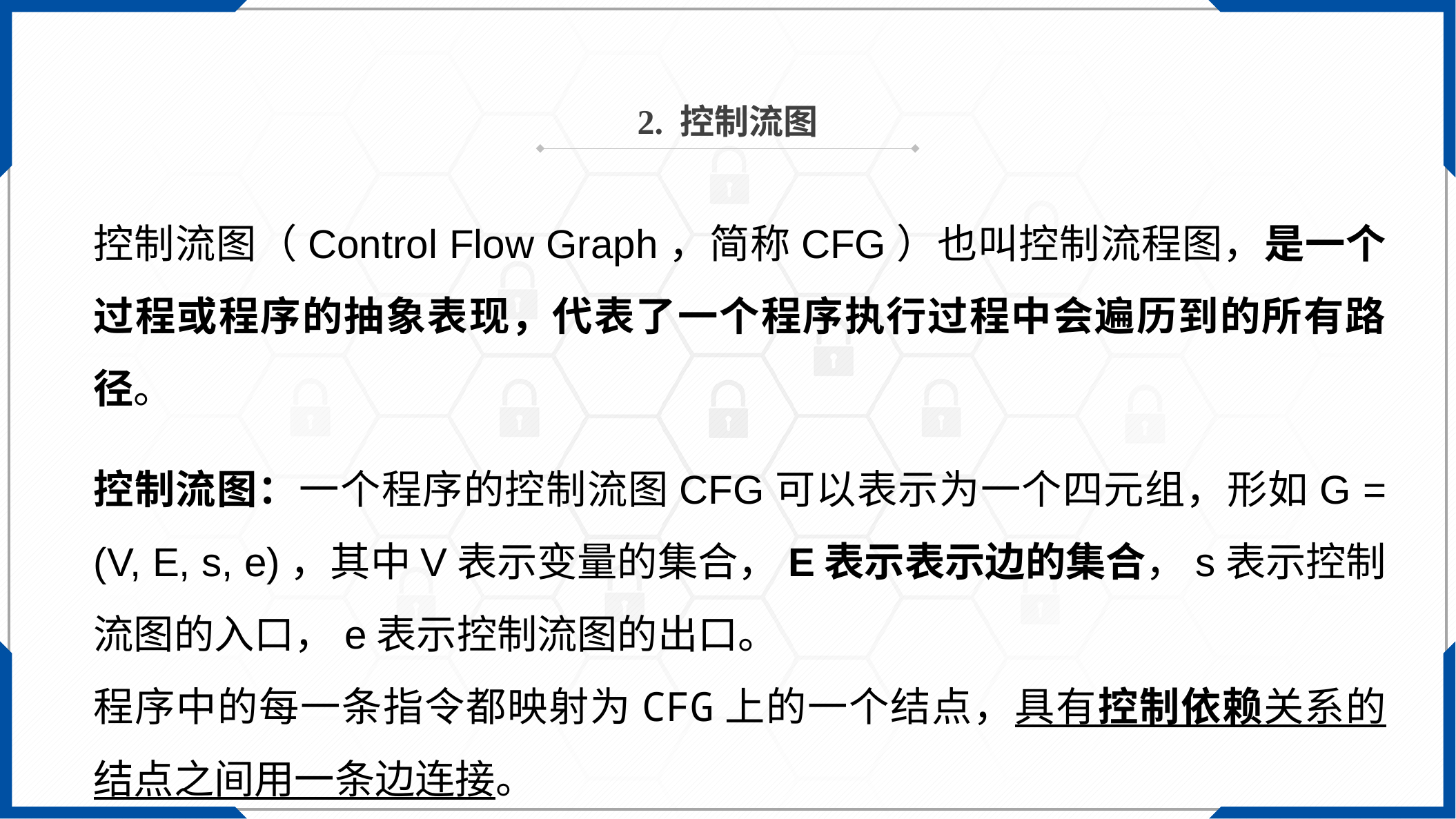

2. 控制流图
控制流图（Control Flow Graph，简称CFG）也叫控制流程图，是一个过程或程序的抽象表现，代表了一个程序执行过程中会遍历到的所有路径。

控制流图：一个程序的控制流图CFG可以表示为一个四元组，形如G = (V, E, s, e)，其中V表示变量的集合，E表示表示边的集合，s表示控制流图的入口，e表示控制流图的出口。
程序中的每一条指令都映射为CFG上的一个结点，具有控制依赖关系的结点之间用一条边连接。